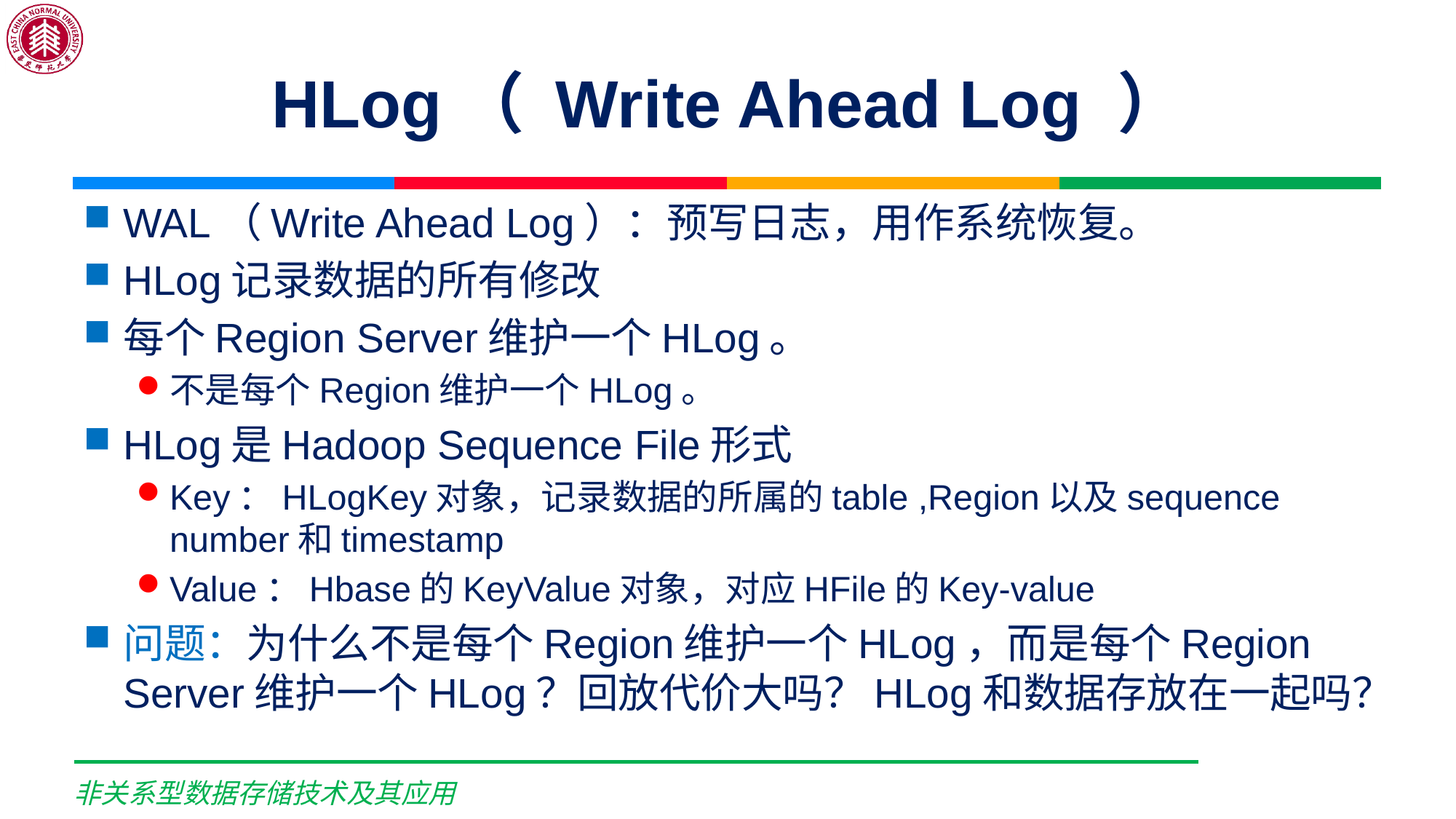

# HLog（ Write Ahead Log ）
WAL（Write Ahead Log）：预写日志，用作系统恢复。
HLog记录数据的所有修改
每个Region Server维护一个HLog。
不是每个Region维护一个HLog。
HLog是Hadoop Sequence File形式
Key：HLogKey对象，记录数据的所属的table ,Region以及sequence number和timestamp
Value：Hbase的KeyValue对象，对应HFile的Key-value
问题：为什么不是每个Region维护一个HLog，而是每个Region Server维护一个HLog？回放代价大吗？HLog和数据存放在一起吗？